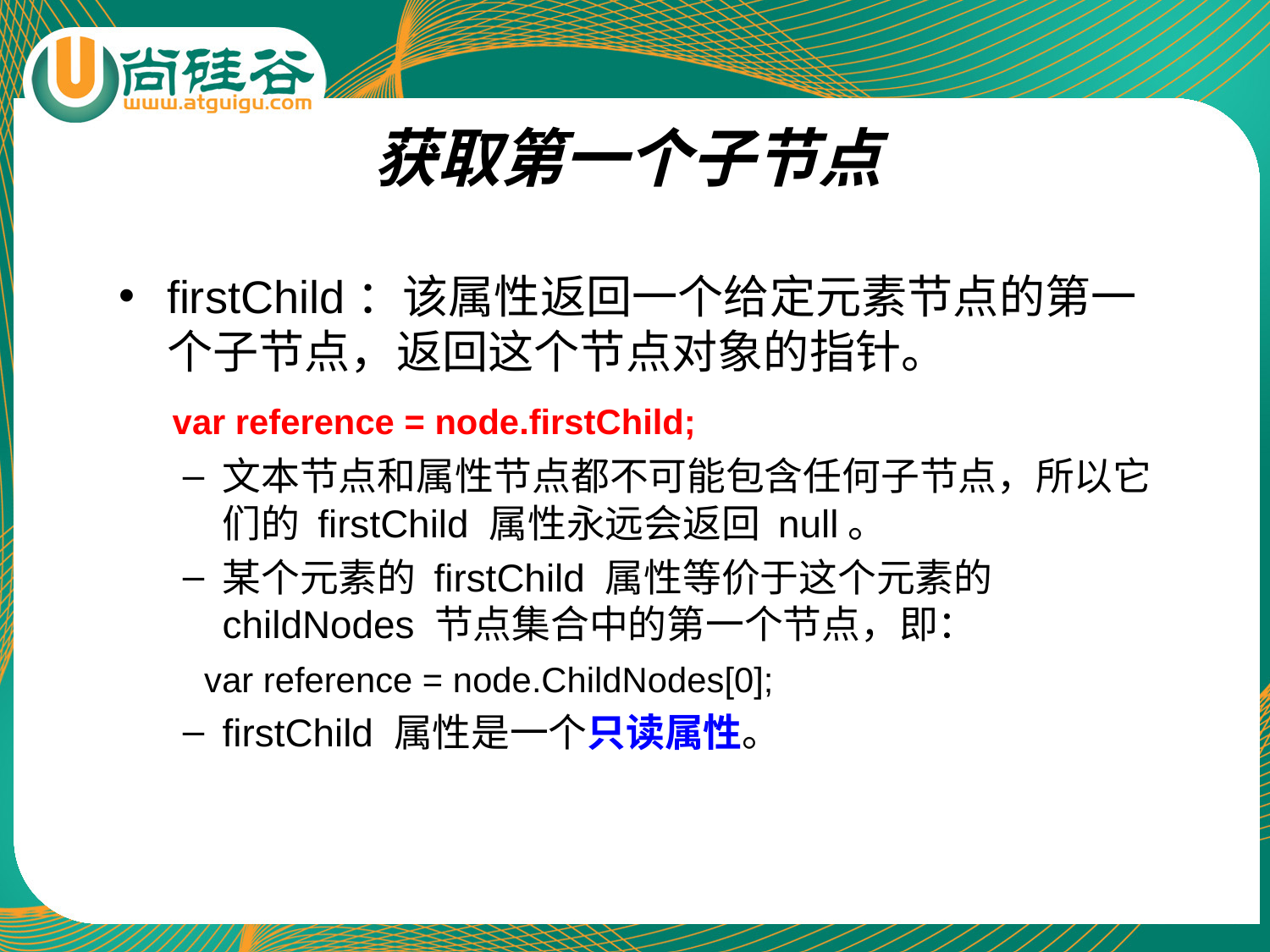

# 获取第一个子节点
firstChild：该属性返回一个给定元素节点的第一个子节点，返回这个节点对象的指针。
    var reference = node.firstChild;
文本节点和属性节点都不可能包含任何子节点，所以它们的 firstChild 属性永远会返回 null。
某个元素的 firstChild 属性等价于这个元素的 childNodes 节点集合中的第一个节点，即：
  var reference = node.ChildNodes[0];
firstChild 属性是一个只读属性。